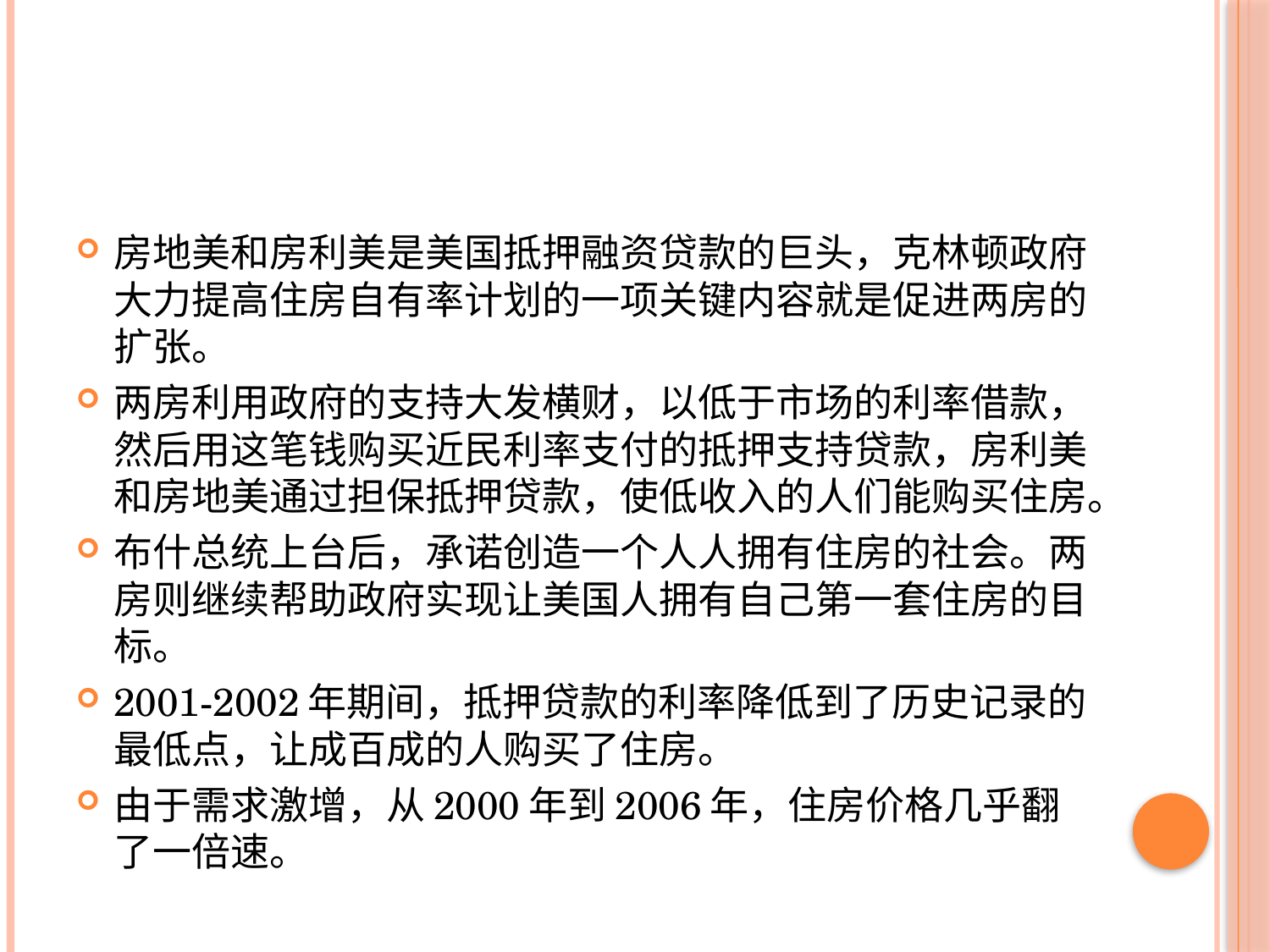

#
房地美和房利美是美国抵押融资贷款的巨头，克林顿政府大力提高住房自有率计划的一项关键内容就是促进两房的扩张。
两房利用政府的支持大发横财，以低于市场的利率借款，然后用这笔钱购买近民利率支付的抵押支持贷款，房利美和房地美通过担保抵押贷款，使低收入的人们能购买住房。
布什总统上台后，承诺创造一个人人拥有住房的社会。两房则继续帮助政府实现让美国人拥有自己第一套住房的目标。
2001-2002年期间，抵押贷款的利率降低到了历史记录的最低点，让成百成的人购买了住房。
由于需求激增，从2000年到2006年，住房价格几乎翻了一倍速。